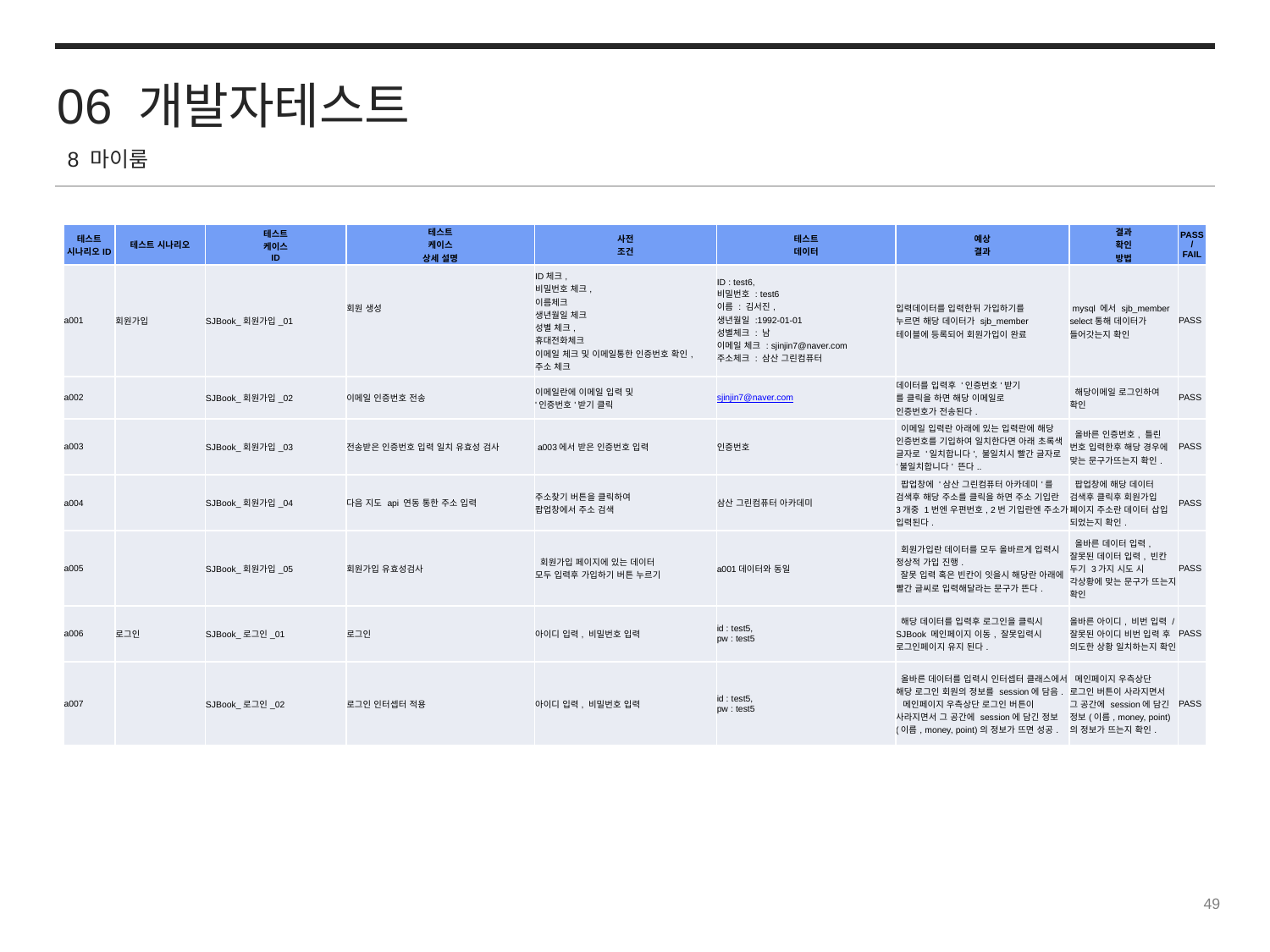

06 개발자테스트
8 마이룸
| 테스트 시나리오ID | 테스트 시나리오 | 테스트 케이스 ID | 테스트 케이스 상세 설명 | 사전 조건 | 테스트 데이터 | 예상 결과 | 결과 확인 방법 | PASS / FAIL |
| --- | --- | --- | --- | --- | --- | --- | --- | --- |
| a001 | 회원가입 | SJBook\_회원가입\_01 | 회원 생성 | ID체크, 비밀번호 체크, 이름체크 생년월일 체크 성별 체크, 휴대전화체크 이메일 체크 및 이메일통한 인증번호 확인, 주소 체크 | ID : test6, 비밀번호 : test6 이름 : 김서진, 생년월일 :1992-01-01 성별체크 : 남 이메일 체크 : sjinjin7@naver.com 주소체크 : 삼산 그린컴퓨터 | 입력데이터를 입력한뒤 가입하기를 누르면 해당 데이터가 sjb\_member 테이블에 등록되어 회원가입이 완료 | mysql 에서 sjb\_member select통해 데이터가 들어갓는지 확인 | PASS |
| a002 |  | SJBook\_회원가입\_02 | 이메일 인증번호 전송 | 이메일란에 이메일 입력 및 '인증번호'받기 클릭 | sjinjin7@naver.com | 데이터를 입력후 '인증번호'받기 를 클릭을 하면 해당 이메일로 인증번호가 전송된다. | 해당이메일 로그인하여 확인 | PASS |
| a003 |  | SJBook\_회원가입\_03 | 전송받은 인증번호 입력 일치 유효성 검사 | a003에서 받은 인증번호 입력 | 인증번호 | 이메일 입력란 아래에 있는 입력란에 해당 인증번호를 기입하여 일치한다면 아래 초록색 글자로 '일치합니다', 불일치시 빨간 글자로 '불일치합니다' 뜬다.. | 올바른 인증번호, 틀린 번호 입력한후 해당 경우에 맞는 문구가뜨는지 확인. | PASS |
| a004 |  | SJBook\_회원가입\_04 | 다음 지도 api 연동 통한 주소 입력 | 주소찾기 버튼을 클릭하여 팝업창에서 주소 검색 | 삼산 그린컴퓨터 아카데미 | 팝업창에 '삼산 그린컴퓨터 아카데미'를 검색후 해당 주소를 클릭을 하면 주소 기입란 3개중 1번엔 우편번호, 2번 기입란엔 주소가 입력된다. | 팝업창에 해당 데이터 검색후 클릭후 회원가입 페이지 주소란 데이터 삽입 되었는지 확인. | PASS |
| a005 |  | SJBook\_회원가입\_05 | 회원가입 유효성검사 | 회원가입 페이지에 있는 데이터 모두 입력후 가입하기 버튼 누르기 | a001데이터와 동일 | 회원가입란 데이터를 모두 올바르게 입력시 정상적 가입 진행. 잘못 입력 혹은 빈칸이 잇을시 해당란 아래에 빨간 글씨로 입력해달라는 문구가 뜬다. | 올바른 데이터 입력, 잘못된 데이터 입력, 빈칸 두기 3가지 시도 시 각상황에 맞는 문구가 뜨는지 확인 | PASS |
| a006 | 로그인 | SJBook\_로그인\_01 | 로그인 | 아이디 입력, 비밀번호 입력 | id : test5, pw : test5 | 해당 데이터를 입력후 로그인을 클릭시 SJBook 메인페이지 이동, 잘못입력시 로그인페이지 유지 된다. | 올바른 아이디, 비번 입력 / 잘못된 아이디 비번 입력 후 의도한 상황 일치하는지 확인 | PASS |
| a007 |  | SJBook\_로그인\_02 | 로그인 인터셉터 적용 | 아이디 입력, 비밀번호 입력 | id : test5, pw : test5 | 올바른 데이터를 입력시 인터셉터 클래스에서 해당 로그인 회원의 정보를 session에 담음. 메인페이지 우측상단 로그인 버튼이 사라지면서 그 공간에 session에 담긴 정보(이름, money, point)의 정보가 뜨면 성공. | 메인페이지 우측상단 로그인 버튼이 사라지면서 그 공간에 session에 담긴 정보(이름, money, point) 의 정보가 뜨는지 확인. | PASS |